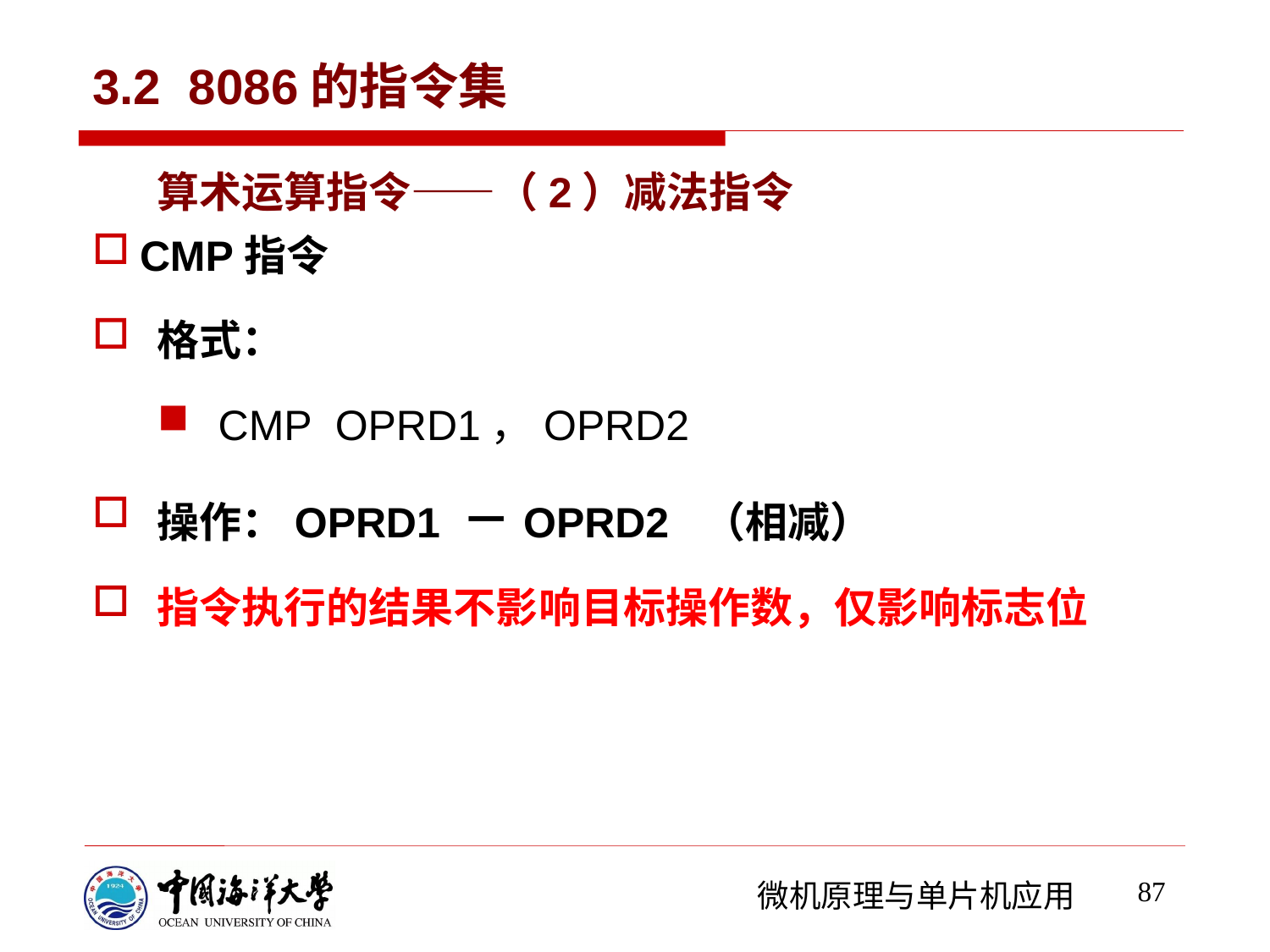

# 3.2  8086的指令集
算术运算指令——（2）减法指令
CMP指令
格式：
CMP  OPRD1，OPRD2
操作：OPRD1 －OPRD2  （相减）
指令执行的结果不影响目标操作数，仅影响标志位

87